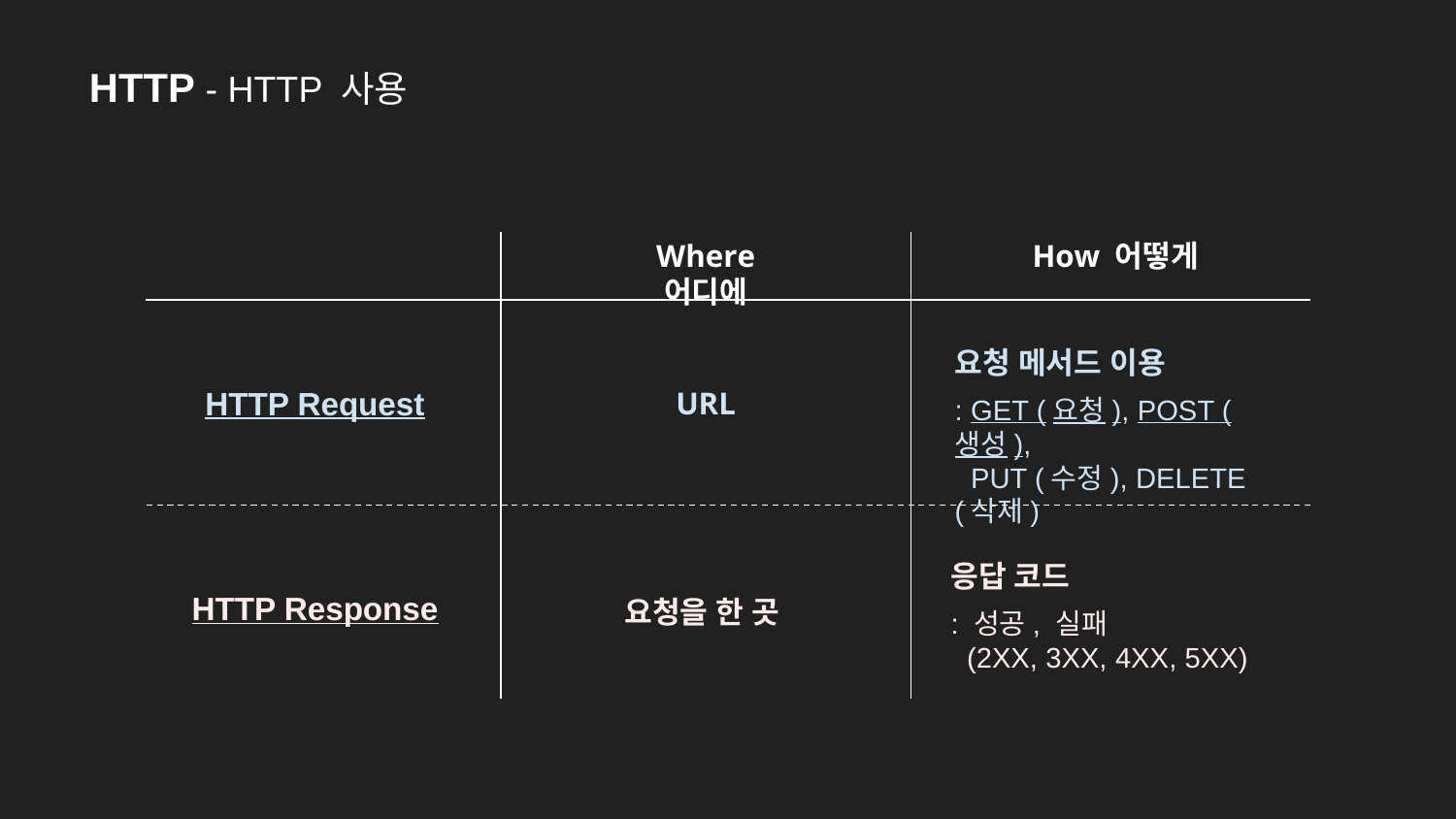

HTTP - HTTP 사용
Where 어디에
How 어떻게
요청 메서드 이용

: GET (요청), POST (생성),
  PUT (수정), DELETE (삭제)
HTTP Request
URL
응답 코드

: 성공, 실패
  (2XX, 3XX, 4XX, 5XX)
HTTP Response
요청을 한 곳